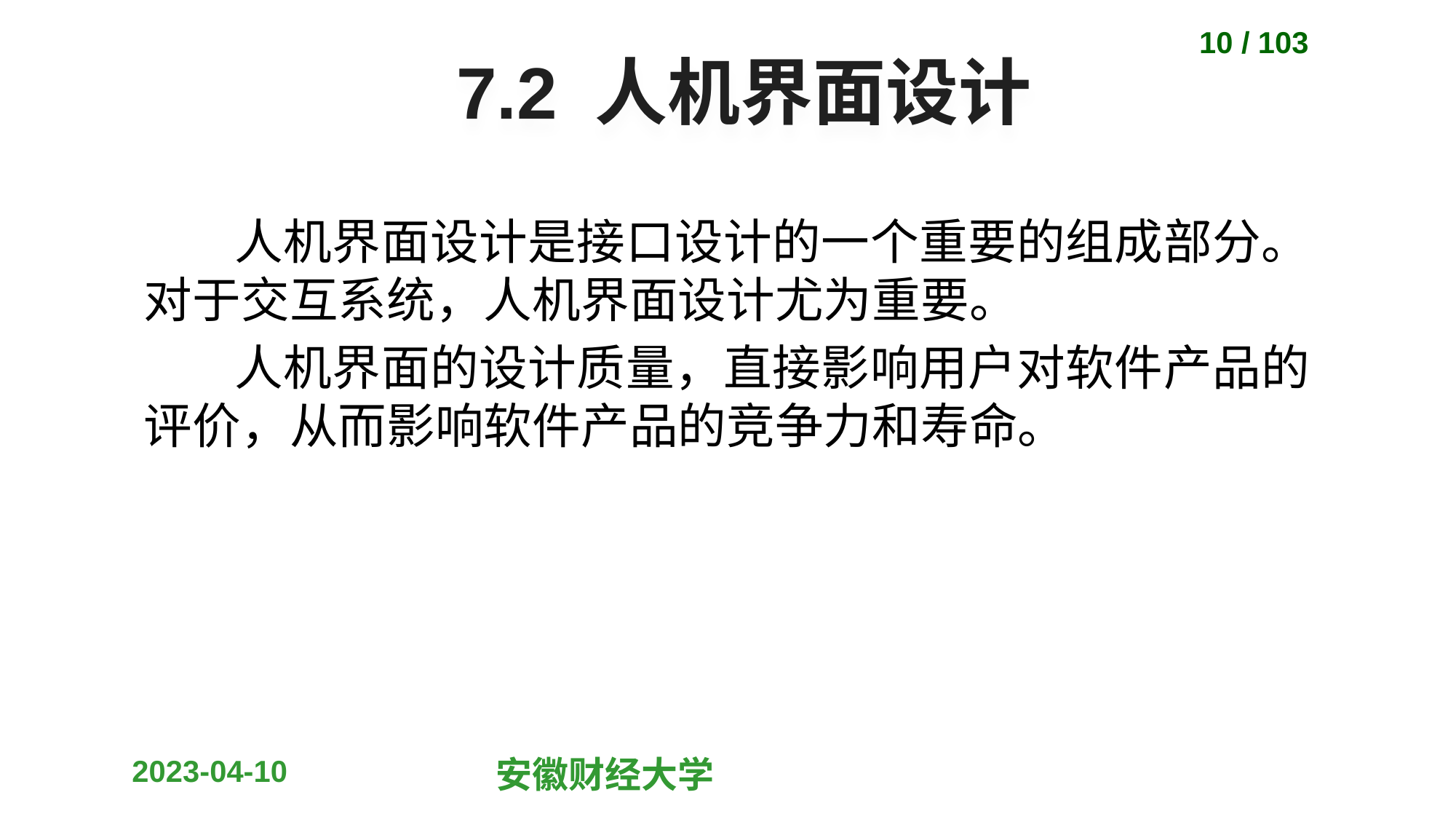

10 / 103
# 7.2 人机界面设计
人机界面设计是接口设计的一个重要的组成部分。对于交互系统，人机界面设计尤为重要。
人机界面的设计质量，直接影响用户对软件产品的评价，从而影响软件产品的竞争力和寿命。
2023-04-10
安徽财经大学